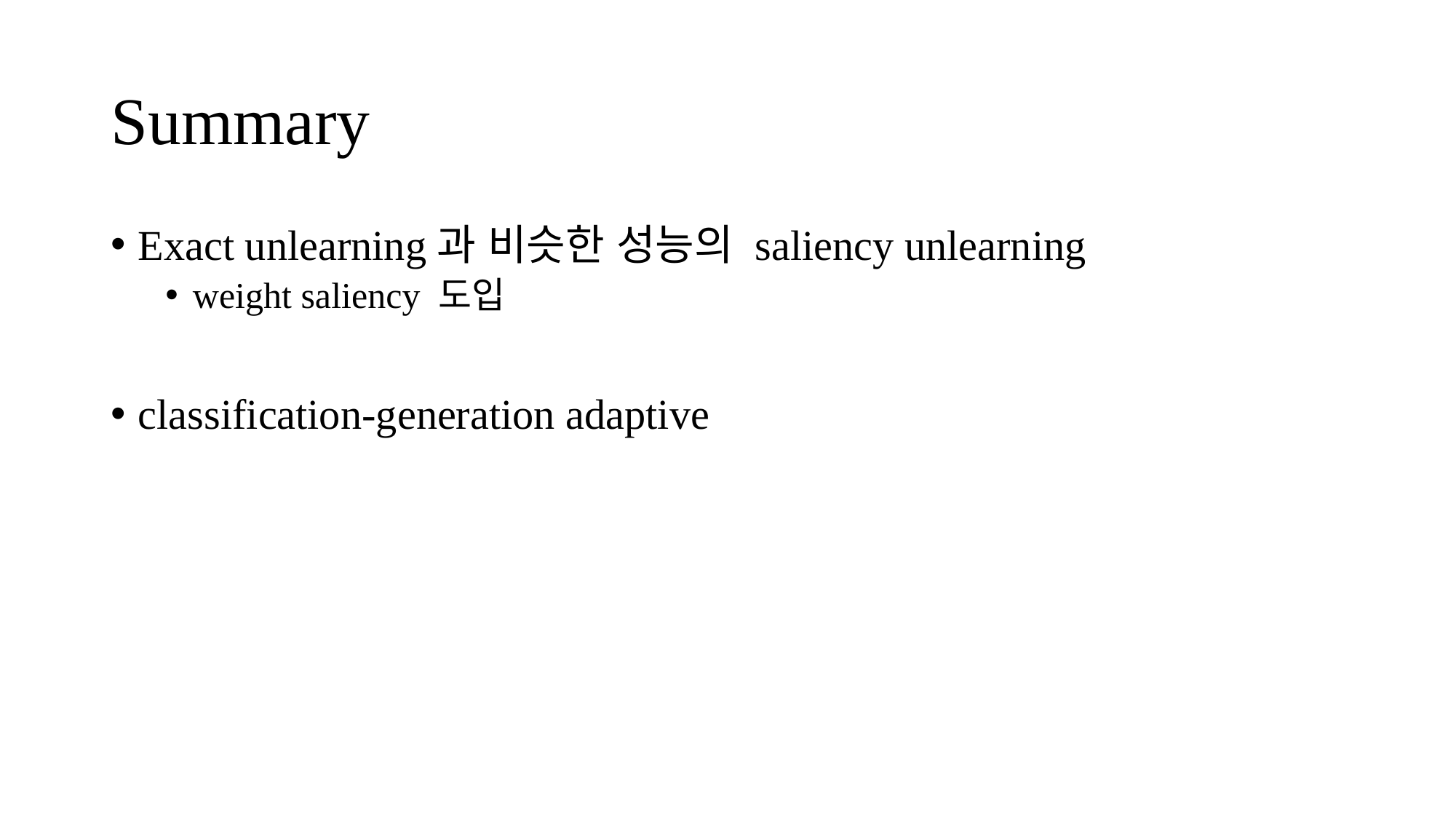

# Summary
Exact unlearning과 비슷한 성능의 saliency unlearning
weight saliency 도입

classification-generation adaptive